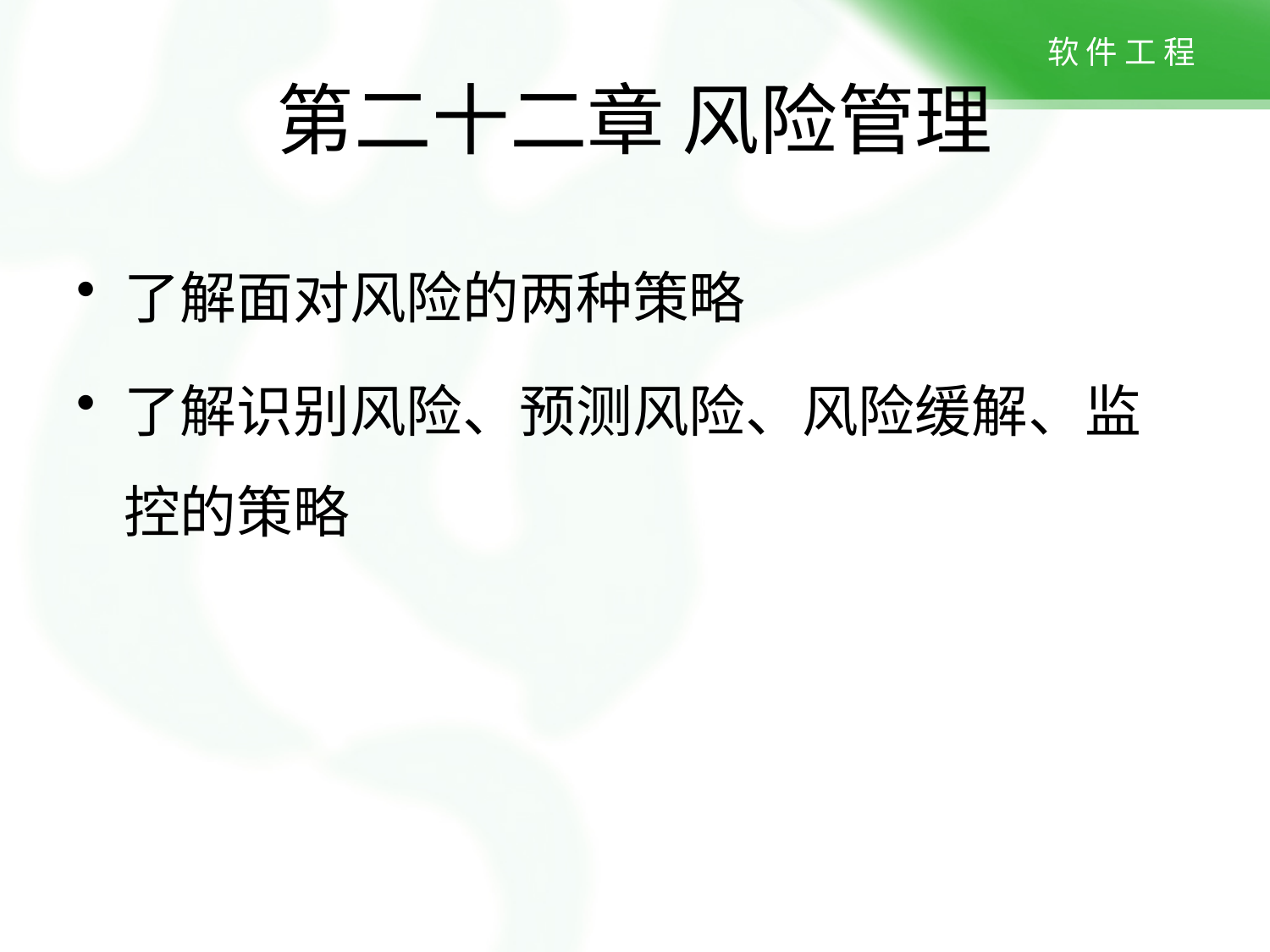

# 第二十二章 风险管理
了解面对风险的两种策略
了解识别风险、预测风险、风险缓解、监控的策略